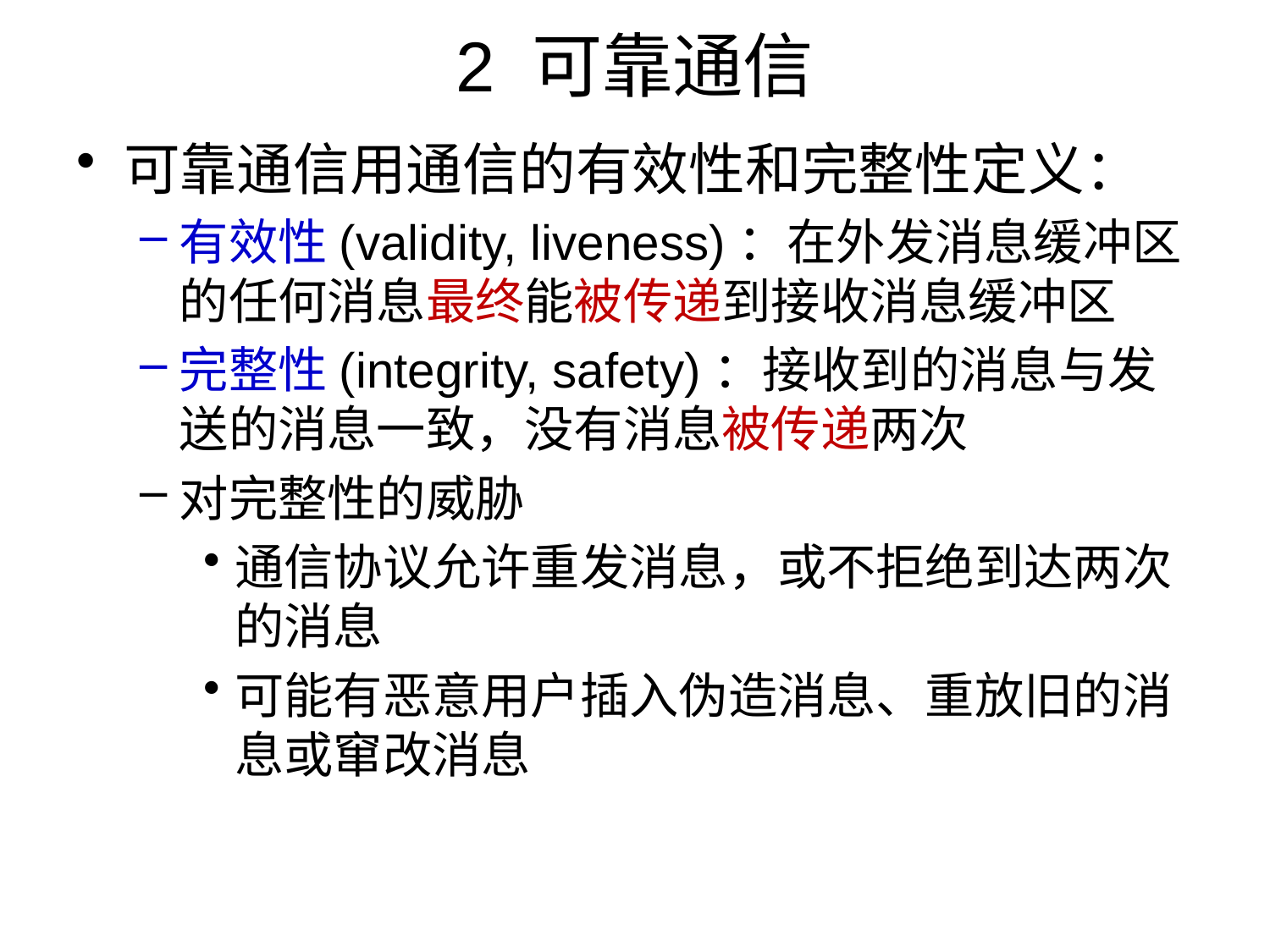

# 2 可靠通信
可靠通信用通信的有效性和完整性定义：
有效性(validity, liveness)：在外发消息缓冲区的任何消息最终能被传递到接收消息缓冲区
完整性(integrity, safety)：接收到的消息与发送的消息一致，没有消息被传递两次
对完整性的威胁
通信协议允许重发消息，或不拒绝到达两次的消息
可能有恶意用户插入伪造消息、重放旧的消息或窜改消息